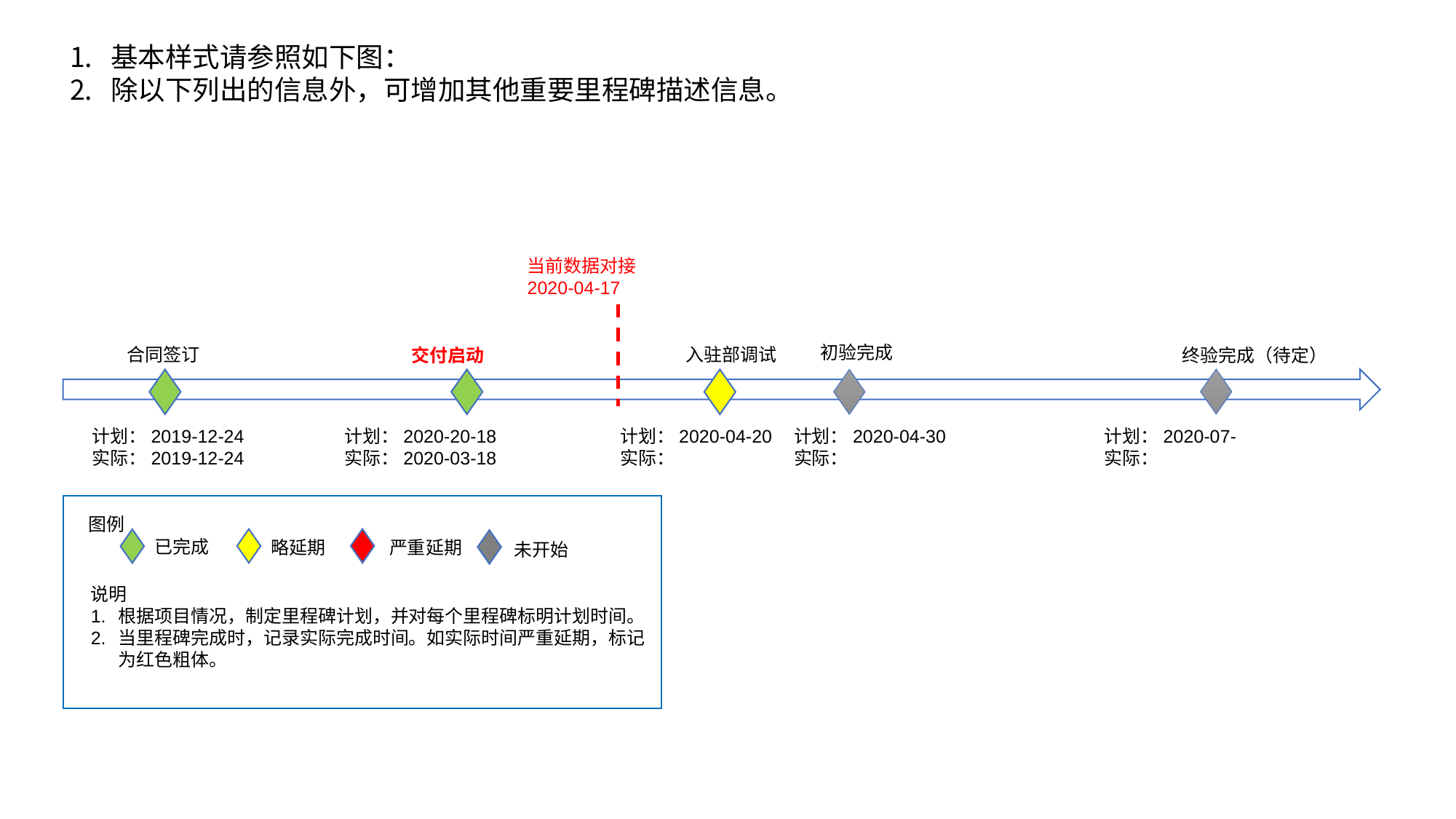

基本样式请参照如下图：
除以下列出的信息外，可增加其他重要里程碑描述信息。
当前数据对接
2020-04-17
初验完成
合同签订
入驻部调试
交付启动
终验完成（待定）

计划：2020-04-30
实际：
计划：2020-07-
实际：
计划：2020-04-20
实际：
计划：2019-12-24
实际：2019-12-24
计划：2020-20-18
实际：2020-03-18

图例

已完成

略延期
严重延期
未开始
说明
根据项目情况，制定里程碑计划，并对每个里程碑标明计划时间。
当里程碑完成时，记录实际完成时间。如实际时间严重延期，标记为红色粗体。